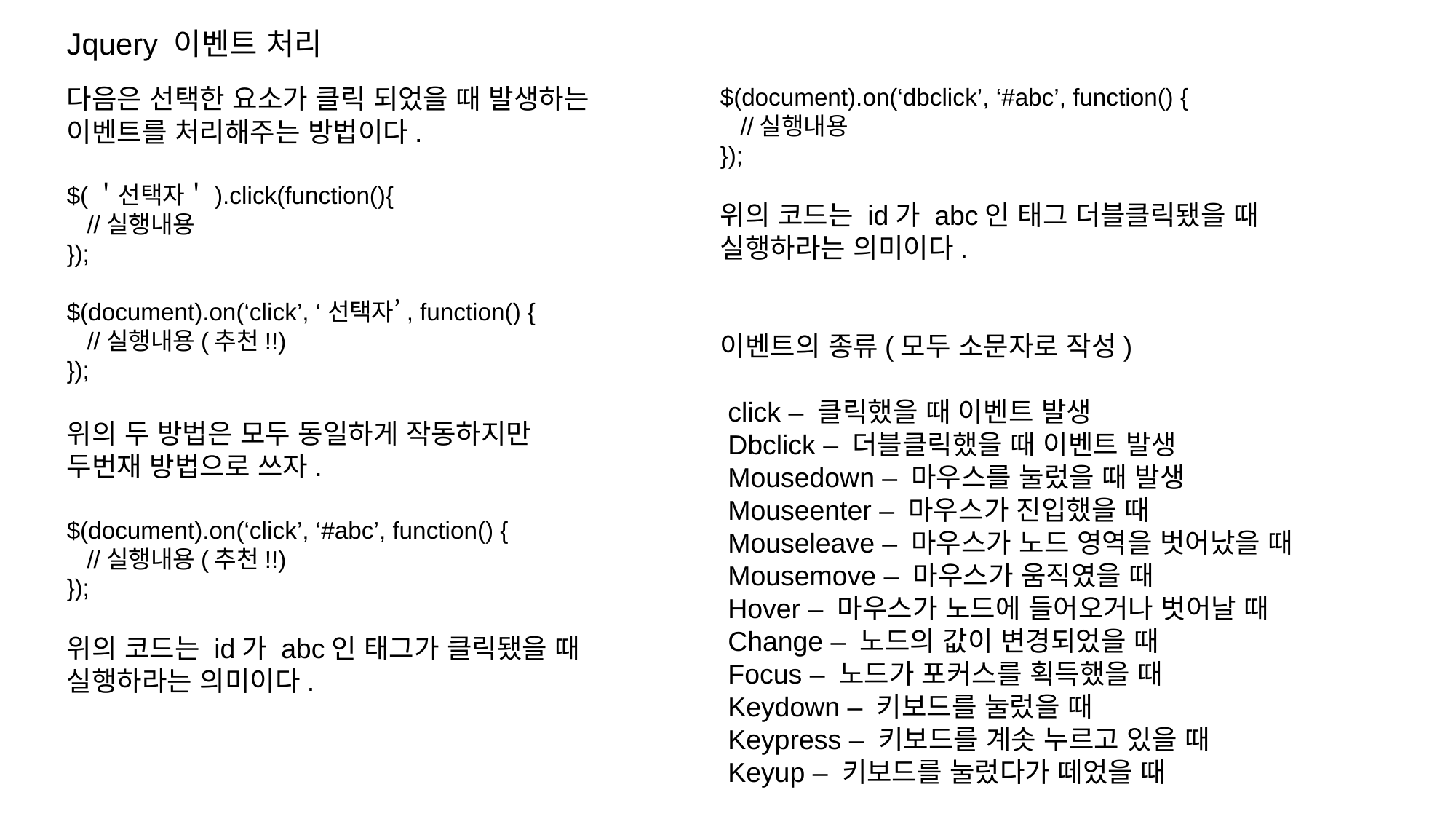

Jquery 이벤트 처리
다음은 선택한 요소가 클릭 되었을 때 발생하는 이벤트를 처리해주는 방법이다.

$(＇선택자＇).click(function(){
   //실행내용
});

$(document).on(‘click’, ‘선택자’, function() {
   //실행내용(추천!!)
});

위의 두 방법은 모두 동일하게 작동하지만
두번재 방법으로 쓰자.

$(document).on(‘click’, ‘#abc’, function() {
   //실행내용(추천!!)
});

위의 코드는 id가 abc인 태그가 클릭됐을 때 실행하라는 의미이다.

$(document).on(‘dbclick’, ‘#abc’, function() {
   //실행내용
});

위의 코드는 id가 abc인 태그 더블클릭됐을 때 실행하라는 의미이다.

이벤트의 종류(모두 소문자로 작성)

 click – 클릭했을 때 이벤트 발생
 Dbclick – 더블클릭했을 때 이벤트 발생
 Mousedown – 마우스를 눌렀을 때 발생
 Mouseenter – 마우스가 진입했을 때
 Mouseleave – 마우스가 노드 영역을 벗어났을 때
 Mousemove – 마우스가 움직였을 때
 Hover – 마우스가 노드에 들어오거나 벗어날 때
 Change – 노드의 값이 변경되었을 때
 Focus – 노드가 포커스를 획득했을 때
 Keydown – 키보드를 눌렀을 때
 Keypress – 키보드를 계솟 누르고 있을 때
 Keyup – 키보드를 눌렀다가 떼었을 때